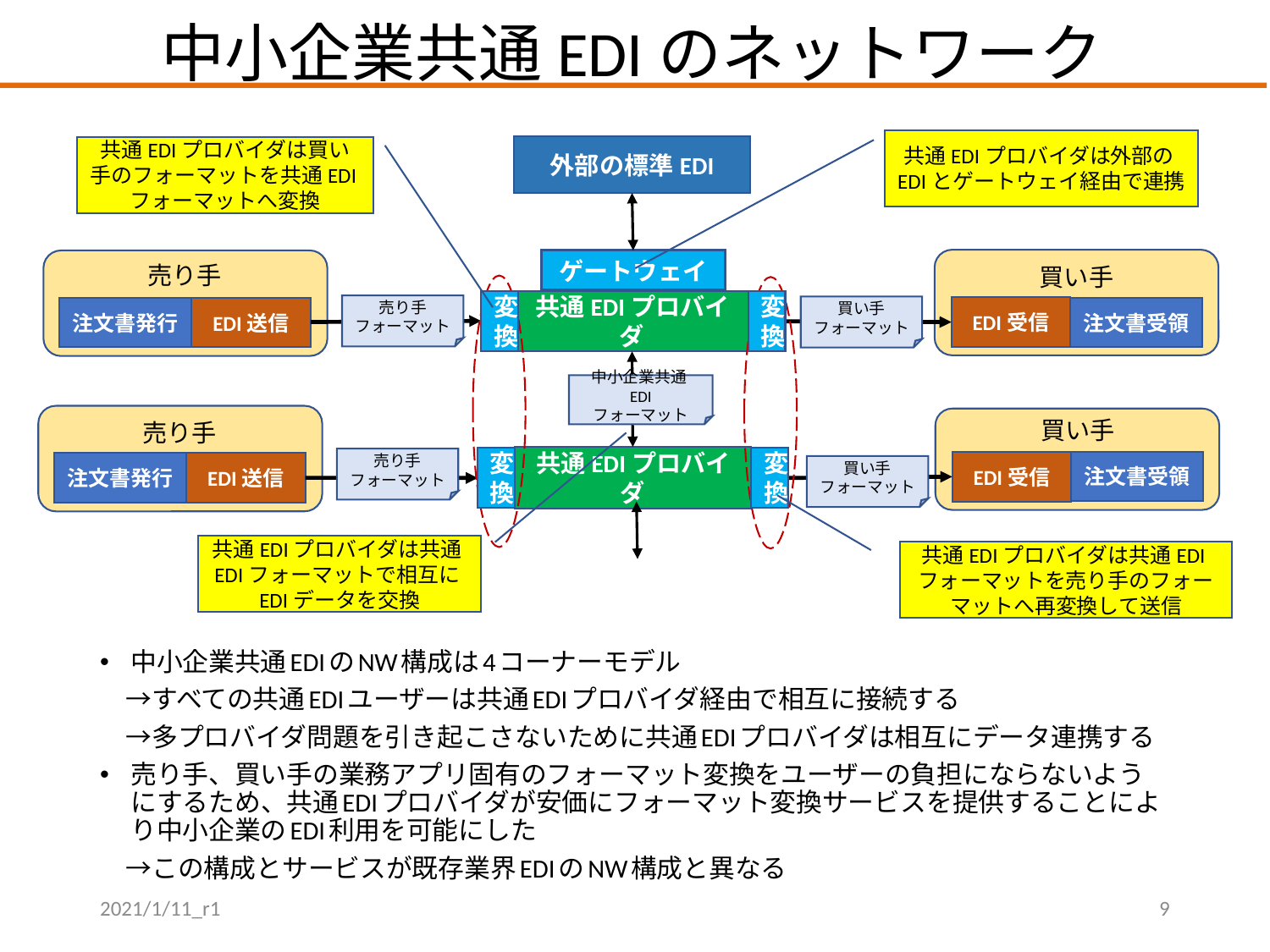

# 中小企業共通EDIのネットワーク

共通EDIプロバイダは外部のEDIとゲートウェイ経由で連携
外部の標準EDI
共通EDIプロバイダは買い手のフォーマットを共通EDIフォーマットへ変換

ゲートウェイ
売り手
買い手

変換
共通EDIプロバイダ
変換
売り手
フォーマット
買い手
フォーマット
EDI受信
注文書発行
EDI送信
注文書受領
中小企業共通EDI
フォーマット

買い手
売り手
共通EDIプロバイダ
変換
変換
売り手
フォーマット
注文書受領
EDI受信
注文書発行
EDI送信
買い手
フォーマット
共通EDIプロバイダは共通EDIフォーマットで相互にEDIデータを交換
共通EDIプロバイダは共通EDIフォーマットを売り手のフォーマットへ再変換して送信
中小企業共通EDIのNW構成は4コーナーモデル
　→すべての共通EDIユーザーは共通EDIプロバイダ経由で相互に接続する
　→多プロバイダ問題を引き起こさないために共通EDIプロバイダは相互にデータ連携する
売り手、買い手の業務アプリ固有のフォーマット変換をユーザーの負担にならないようにするため、共通EDIプロバイダが安価にフォーマット変換サービスを提供することにより中小企業のEDI利用を可能にした
　→この構成とサービスが既存業界EDIのNW構成と異なる
2021/1/11_r1
9